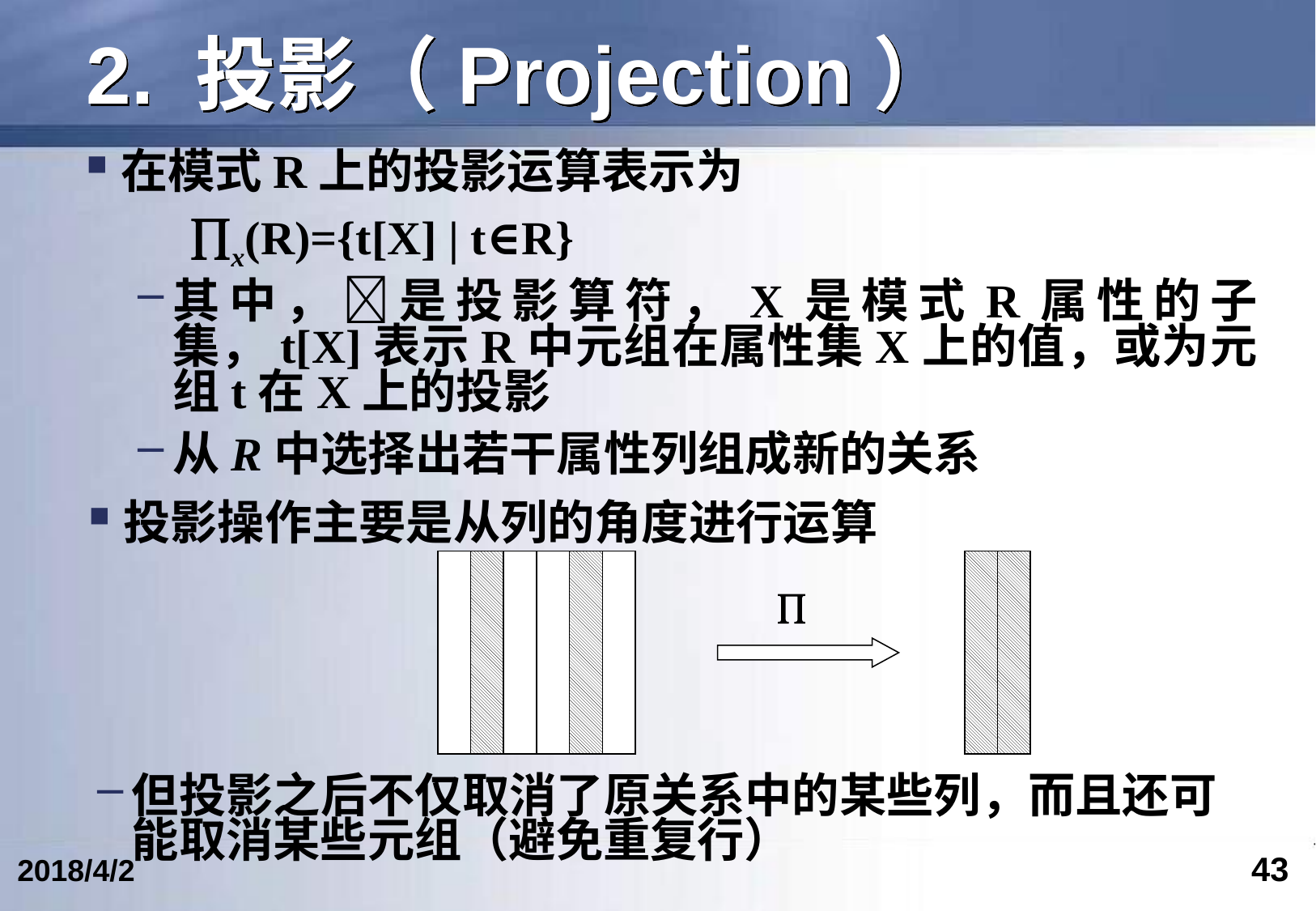

# 2. 投影（Projection）
在模式R上的投影运算表示为
∏x(R)={t[X] | t∈R}
其中，∏是投影算符，X是模式R属性的子集，t[X]表示R中元组在属性集X上的值，或为元组t在X上的投影
从R中选择出若干属性列组成新的关系
投影操作主要是从列的角度进行运算

∏

但投影之后不仅取消了原关系中的某些列，而且还可能取消某些元组（避免重复行）
43
2018/4/2